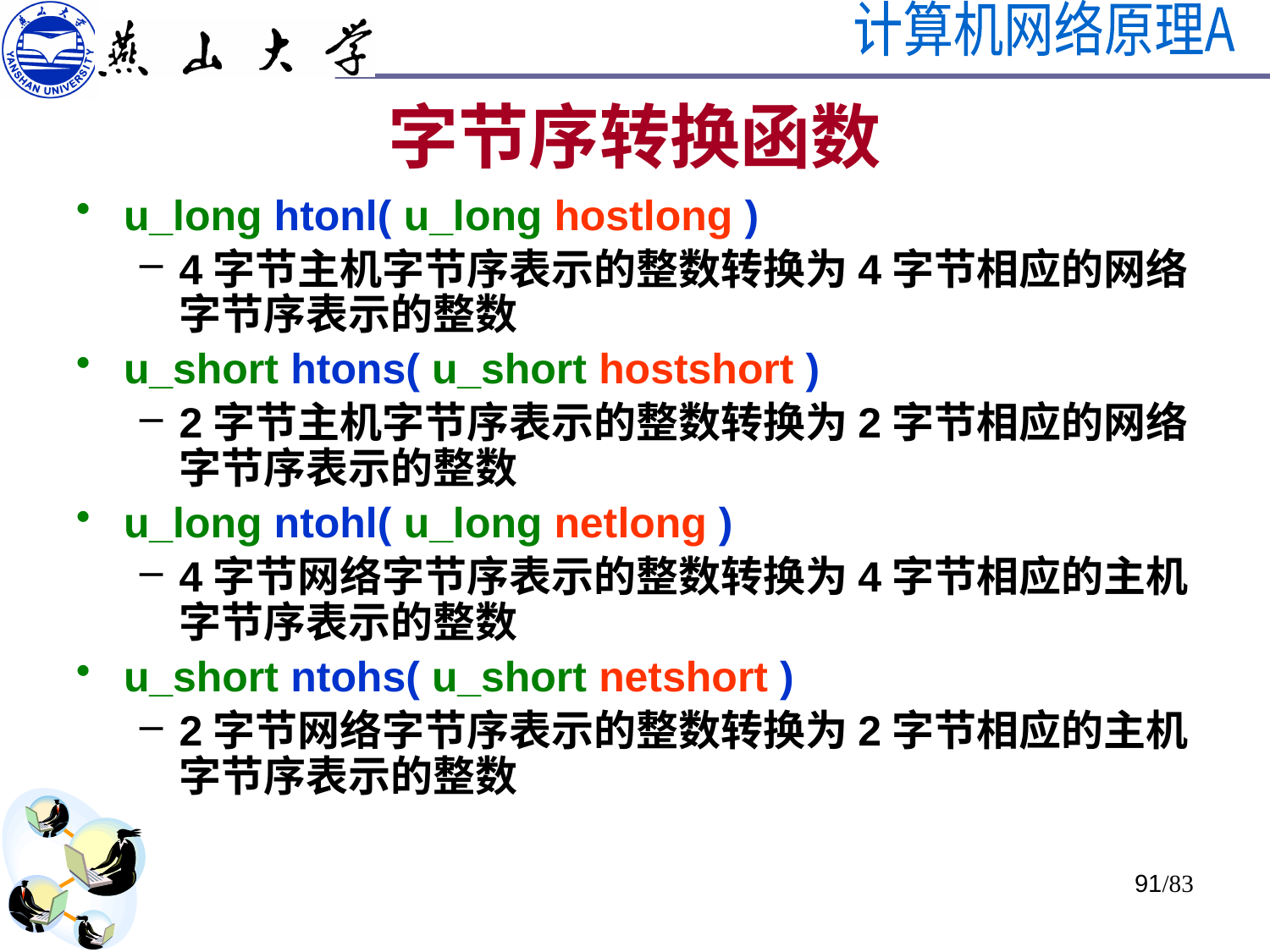

# 字节序转换函数
u_long htonl( u_long hostlong )
4字节主机字节序表示的整数转换为4字节相应的网络字节序表示的整数
u_short htons( u_short hostshort )
2字节主机字节序表示的整数转换为2字节相应的网络字节序表示的整数
u_long ntohl( u_long netlong )
4字节网络字节序表示的整数转换为4字节相应的主机字节序表示的整数
u_short ntohs( u_short netshort )
2字节网络字节序表示的整数转换为2字节相应的主机字节序表示的整数
91/83